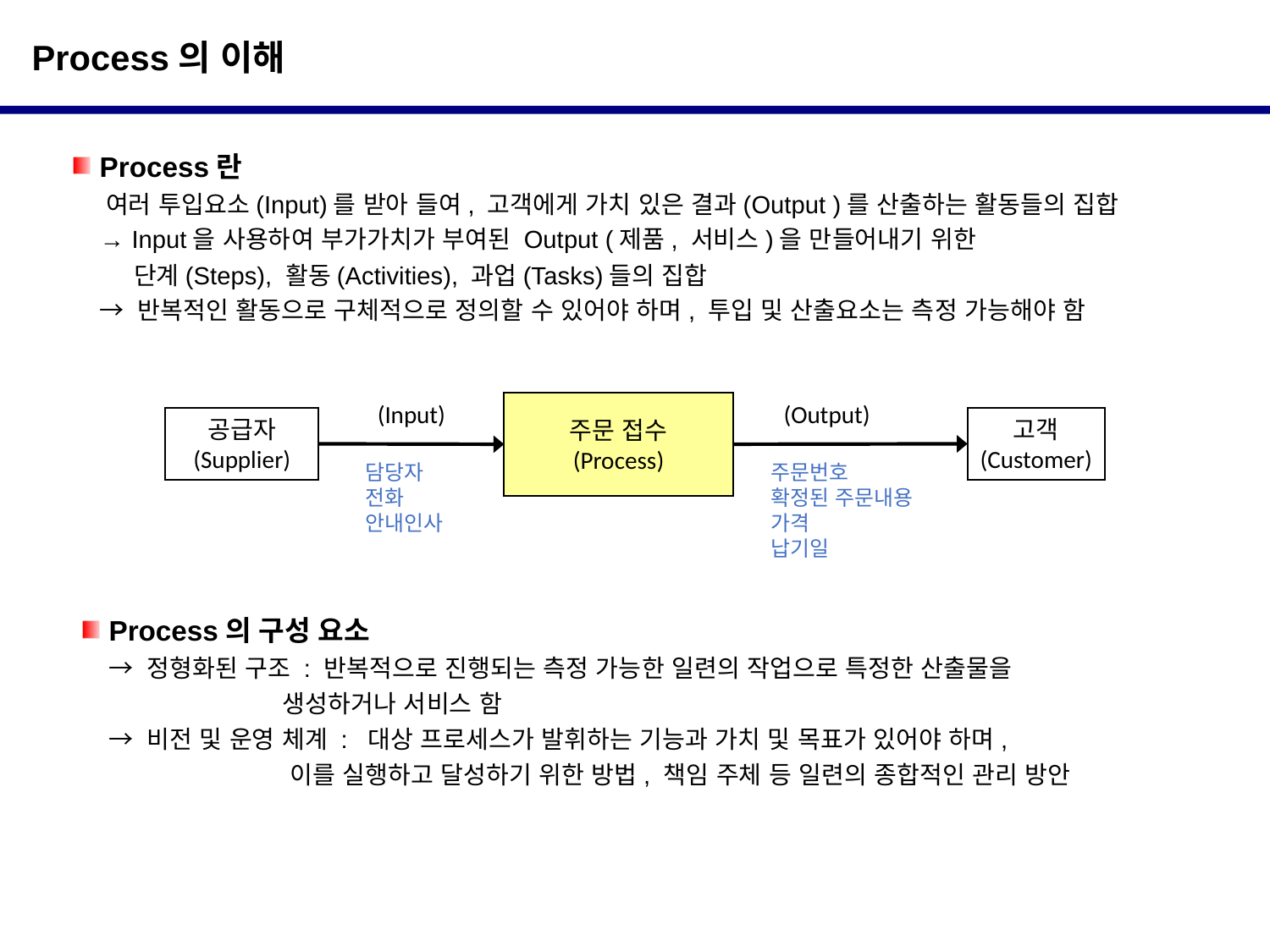

Process의 이해

 Process란
    여러 투입요소(Input)를 받아 들여, 고객에게 가치 있은 결과(Output )를 산출하는 활동들의 집합
    → Input을 사용하여 부가가치가 부여된 Output (제품, 서비스)을 만들어내기 위한
        단계(Steps), 활동(Activities), 과업(Tasks)들의 집합
    → 반복적인 활동으로 구체적으로 정의할 수 있어야 하며, 투입 및 산출요소는 측정 가능해야 함
주문 접수
(Process)
(Input)
(Output)
공급자
(Supplier)
고객
(Customer)
담당자
전화
안내인사
주문번호
확정된 주문내용
가격
납기일
 Process의 구성 요소
    → 정형화된 구조 : 반복적으로 진행되는 측정 가능한 일련의 작업으로 특정한 산출물을
                            생성하거나 서비스 함
    → 비전 및 운영 체계 :  대상 프로세스가 발휘하는 기능과 가치 및 목표가 있어야 하며,
                             이를 실행하고 달성하기 위한 방법, 책임 주체 등 일련의 종합적인 관리 방안